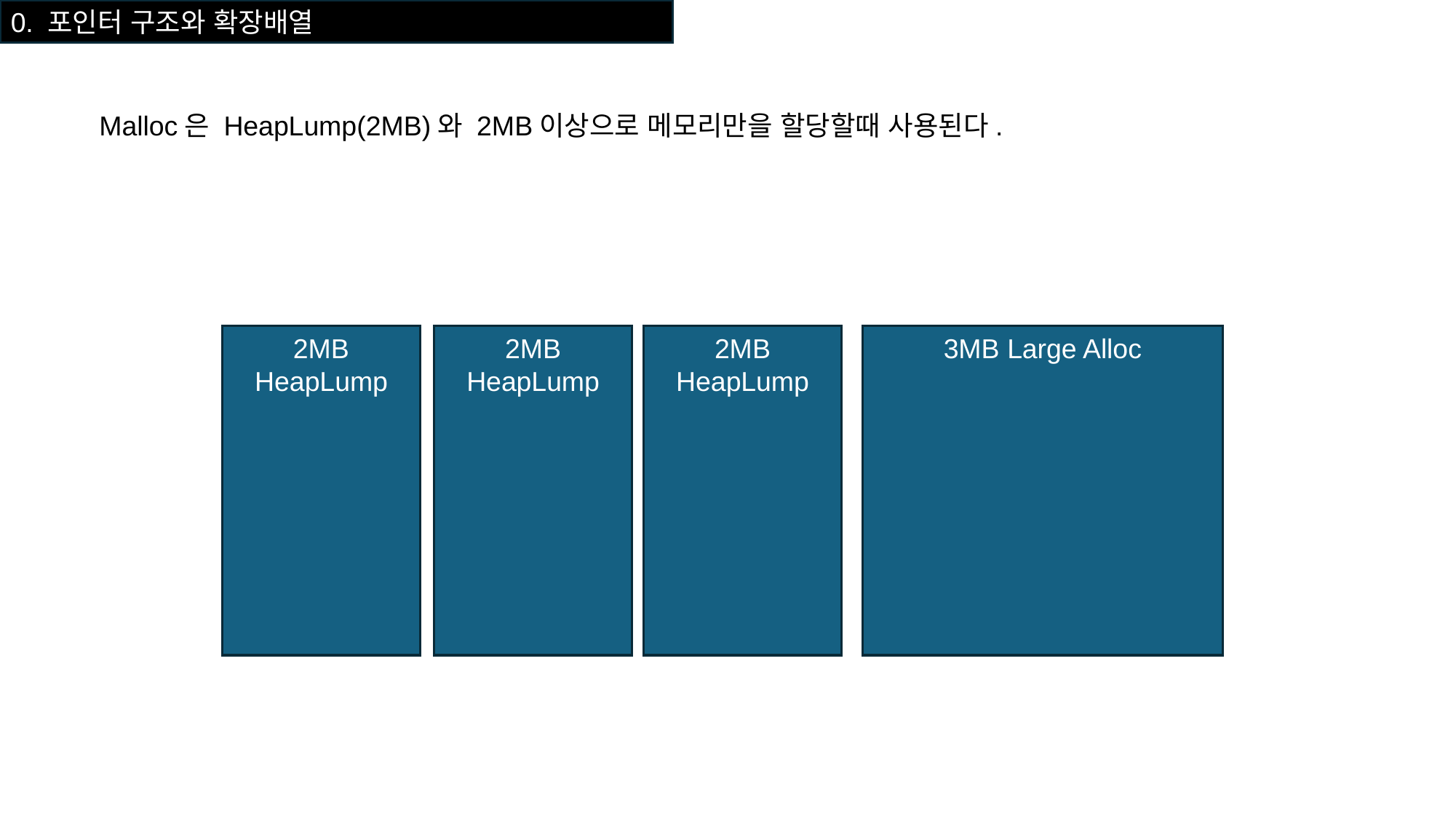

0. 포인터 구조와 확장배열
Malloc은 HeapLump(2MB)와 2MB이상으로 메모리만을 할당할때 사용된다.
2MB HeapLump
3MB Large Alloc
2MB HeapLump
2MB HeapLump